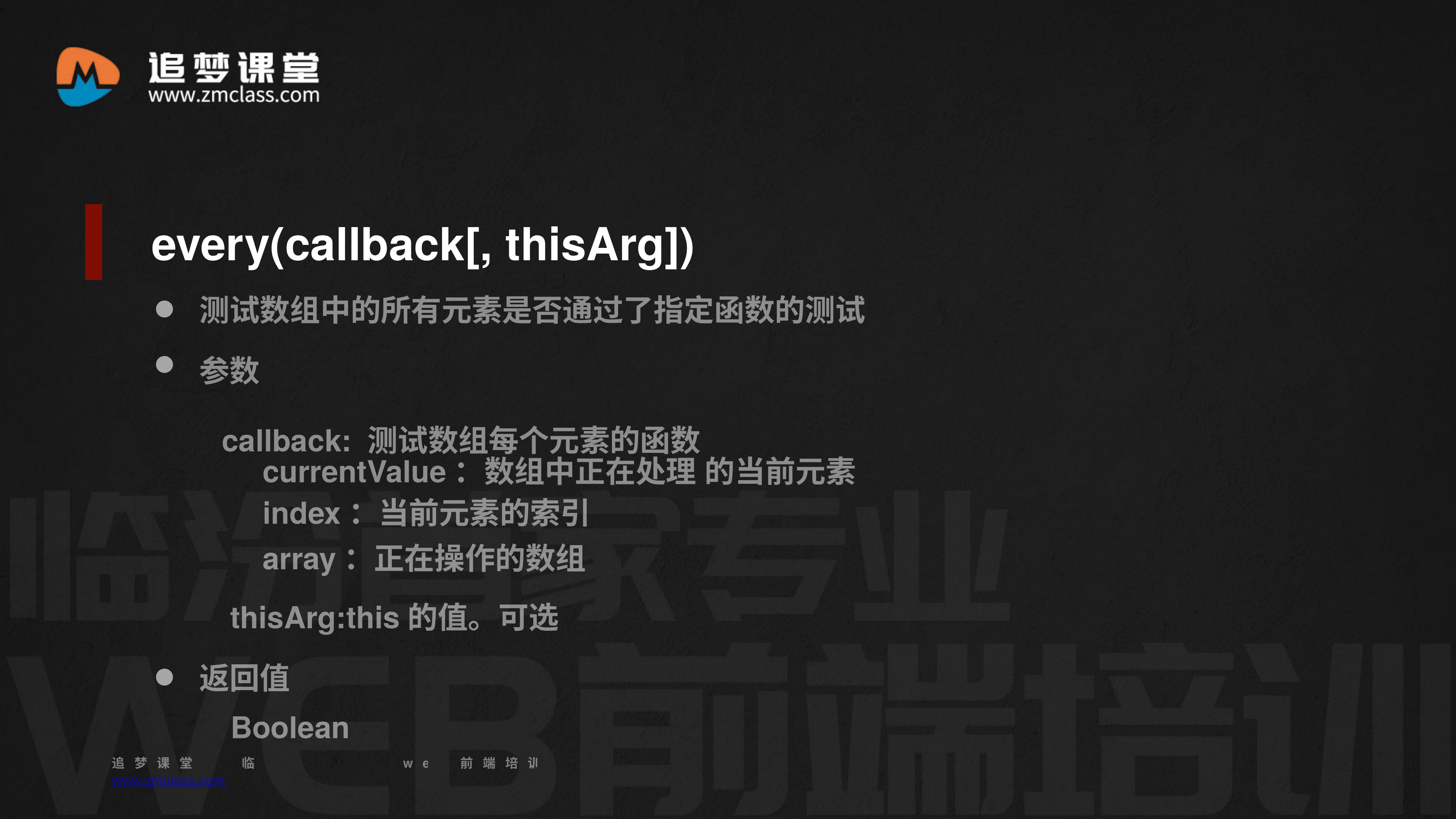

every(callback[, thisArg])
测试数组中的所有元素是否通过了指定函数的测试

参数

callback: 测试数组每个元素的函数

currentValue：数组中正在处理 的当前元素
index：当前元素的索引
array：正在操作的数组
thisArg:this的值。可选
返回值

Boolean
追梦课堂   临汾首家专业的web前端培训机构                                                          www.zmclass.com
30